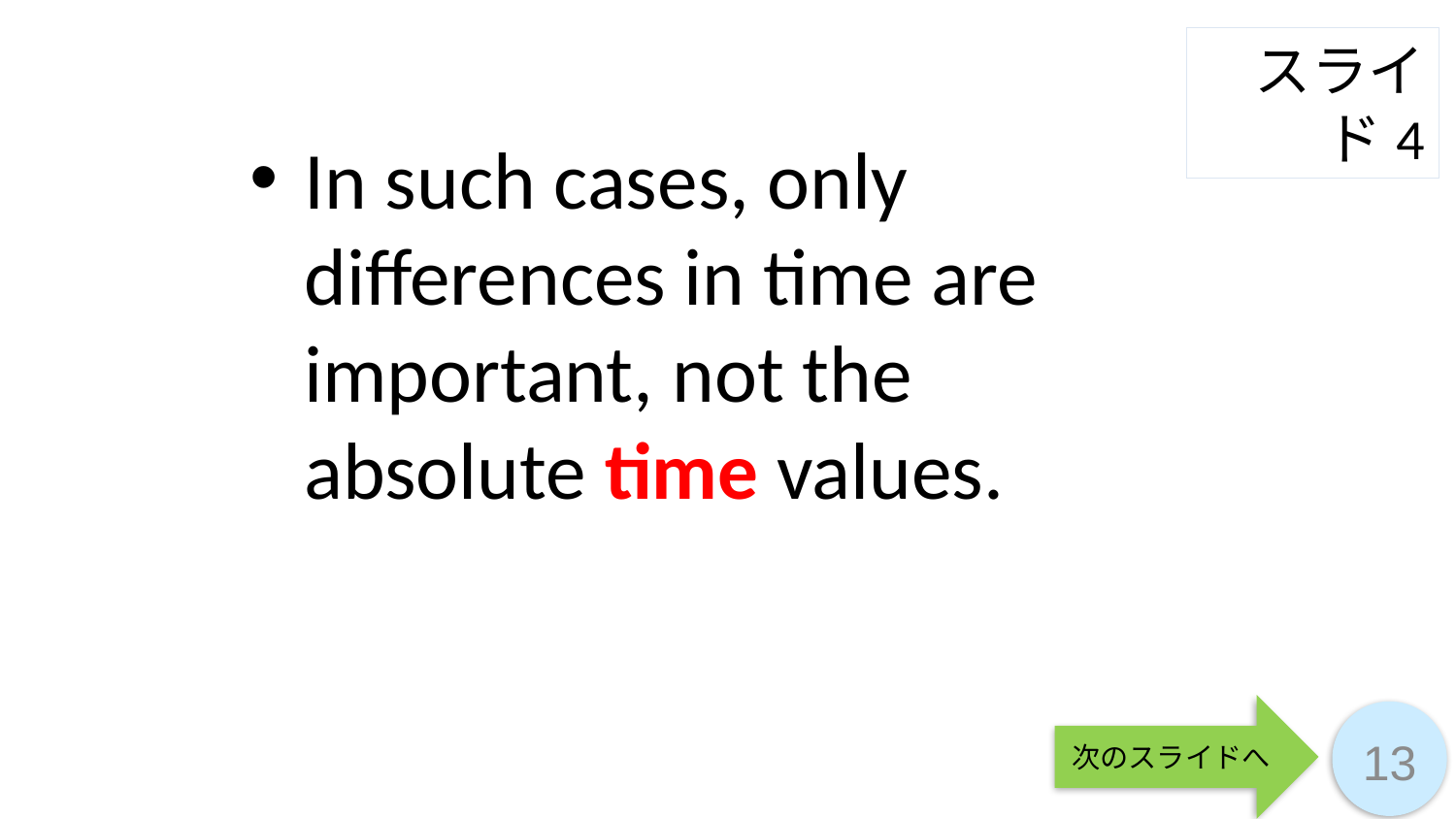

スライド4
In such cases, only differences in time are important, not the absolute time values.
次のスライドへ
13